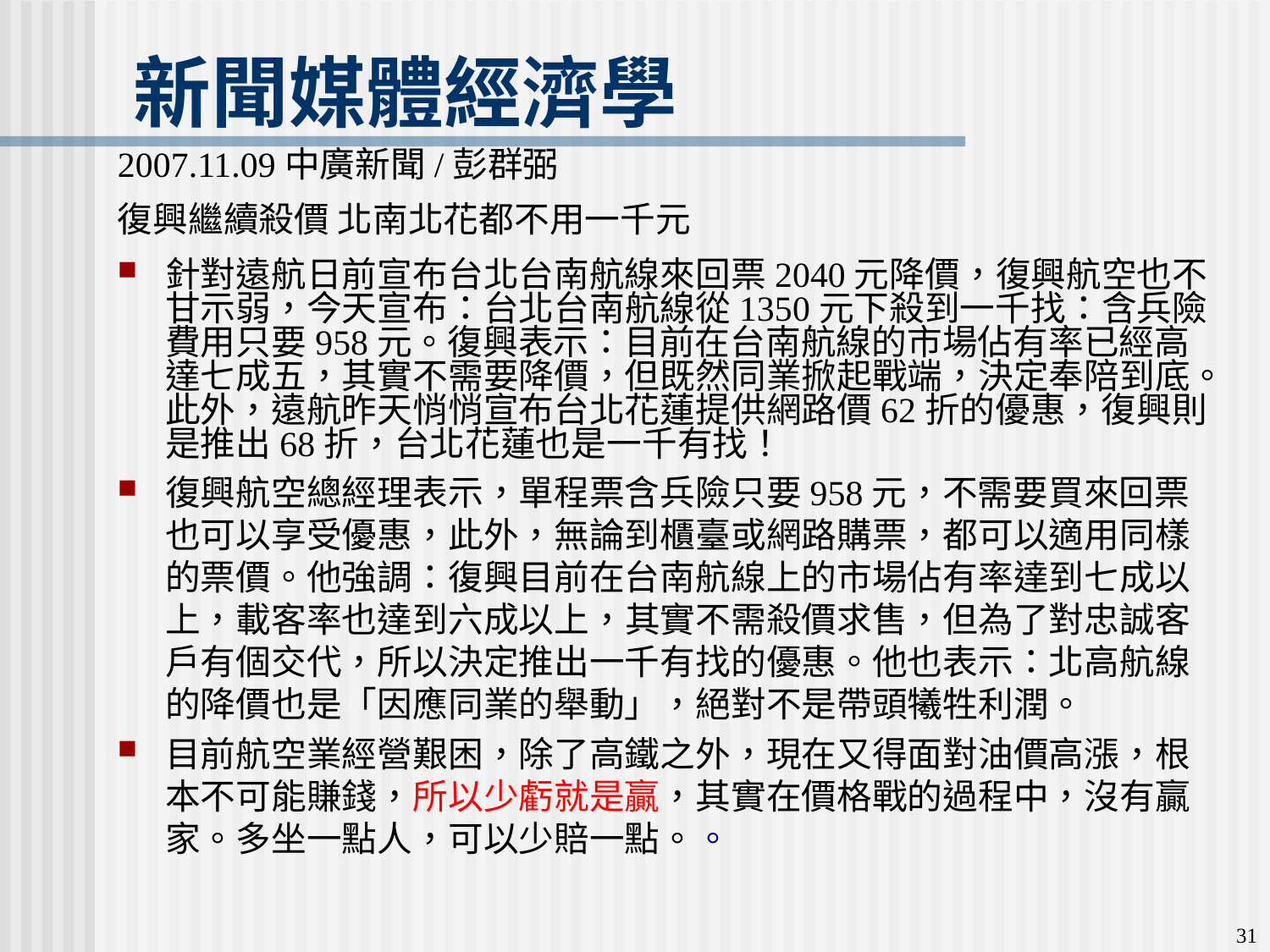

新聞媒體經濟學
2007.11.09中廣新聞/彭群弼
復興繼續殺價 北南北花都不用一千元
針對遠航日前宣布台北台南航線來回票2040元降價，復興航空也不甘示弱，今天宣布：台北台南航線從1350元下殺到一千找：含兵險費用只要958元。復興表示：目前在台南航線的市場佔有率已經高達七成五，其實不需要降價，但既然同業掀起戰端，決定奉陪到底。此外，遠航昨天悄悄宣布台北花蓮提供網路價62折的優惠，復興則是推出68折，台北花蓮也是一千有找！
復興航空總經理表示，單程票含兵險只要958元，不需要買來回票也可以享受優惠，此外，無論到櫃臺或網路購票，都可以適用同樣的票價。他強調：復興目前在台南航線上的市場佔有率達到七成以上，載客率也達到六成以上，其實不需殺價求售，但為了對忠誠客戶有個交代，所以決定推出一千有找的優惠。他也表示：北高航線的降價也是「因應同業的舉動」，絕對不是帶頭犧牲利潤。
目前航空業經營艱困，除了高鐵之外，現在又得面對油價高漲，根本不可能賺錢，所以少虧就是贏，其實在價格戰的過程中，沒有贏家。多坐一點人，可以少賠一點。。
31